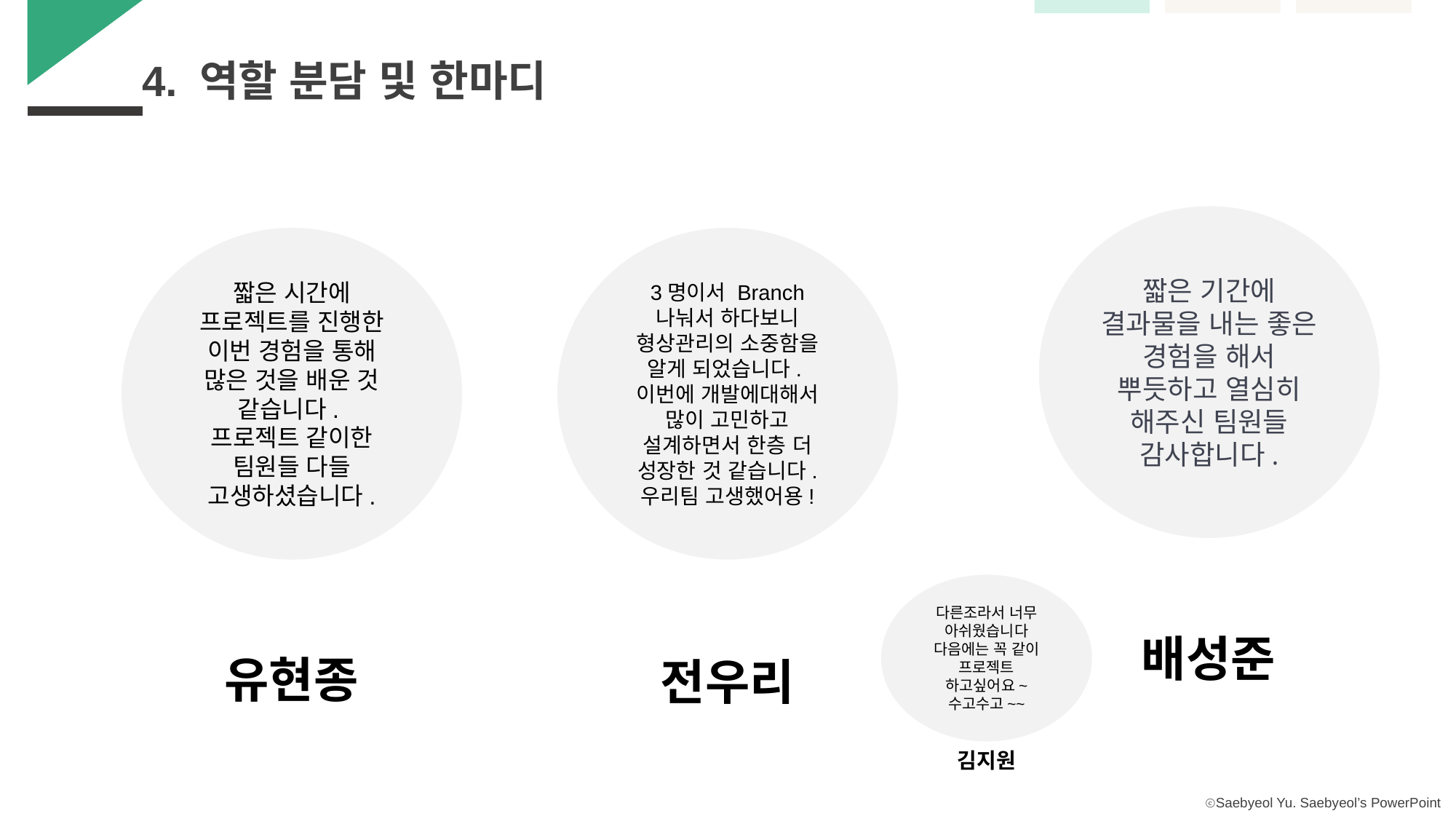

4. 역할 분담 및 한마디
짧은 기간에 결과물을 내는 좋은 경험을 해서 뿌듯하고 열심히 해주신 팀원들 감사합니다.
짧은 시간에 프로젝트를 진행한 이번 경험을 통해 많은 것을 배운 것 같습니다.
프로젝트 같이한 팀원들 다들 고생하셨습니다.
3명이서 Branch 나눠서 하다보니 형상관리의 소중함을 알게 되었습니다.
이번에 개발에대해서 많이 고민하고 설계하면서 한층 더 성장한 것 같습니다.
우리팀 고생했어용!
다른조라서 너무 아쉬웠습니다 다음에는 꼭 같이 프로젝트 하고싶어요~
수고수고~~
김지원
배성준
유현종
전우리